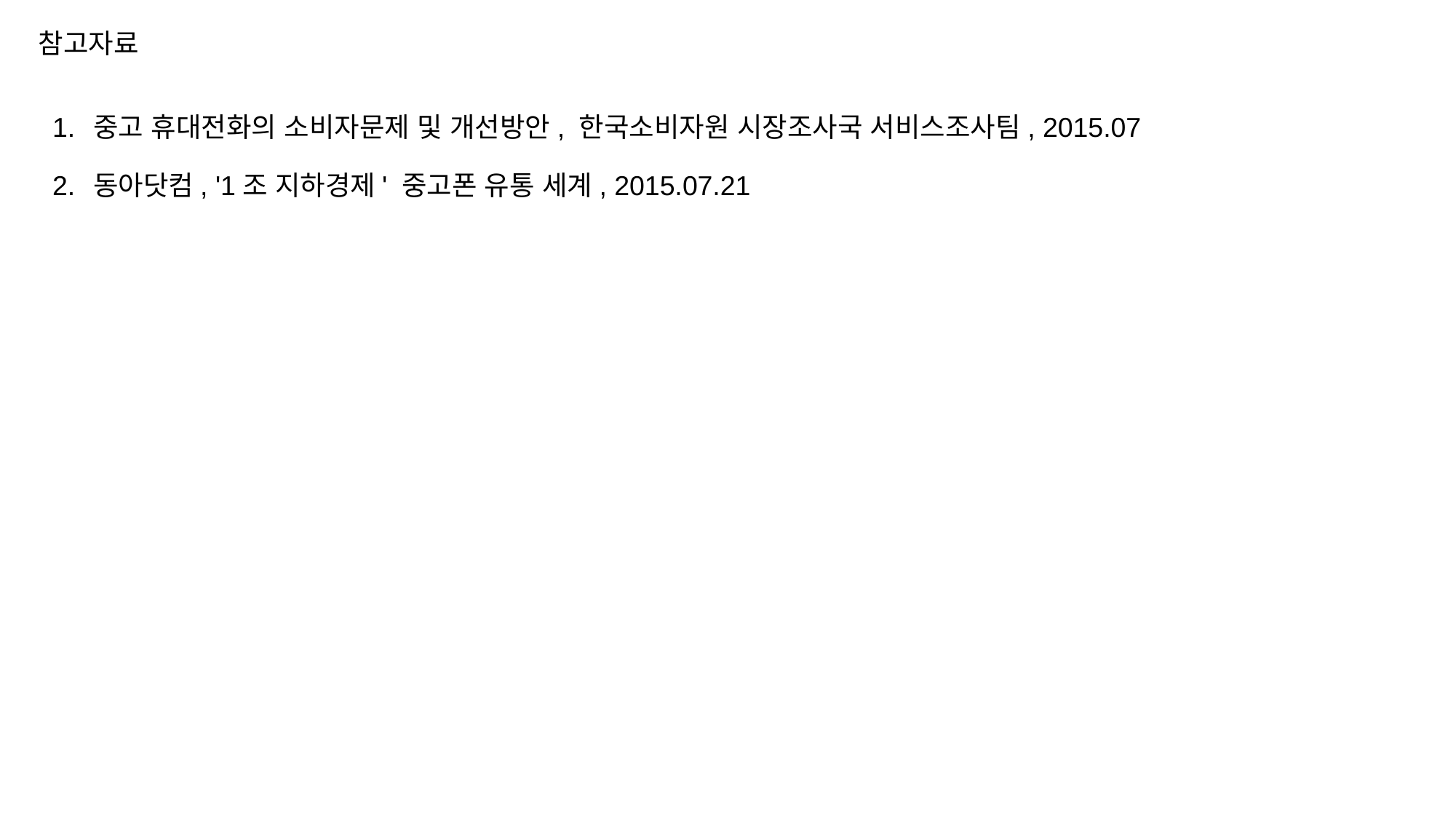

참고자료
중고 휴대전화의 소비자문제 및 개선방안, 한국소비자원 시장조사국 서비스조사팀, 2015.07

동아닷컴, '1조 지하경제' 중고폰 유통 세계, 2015.07.21